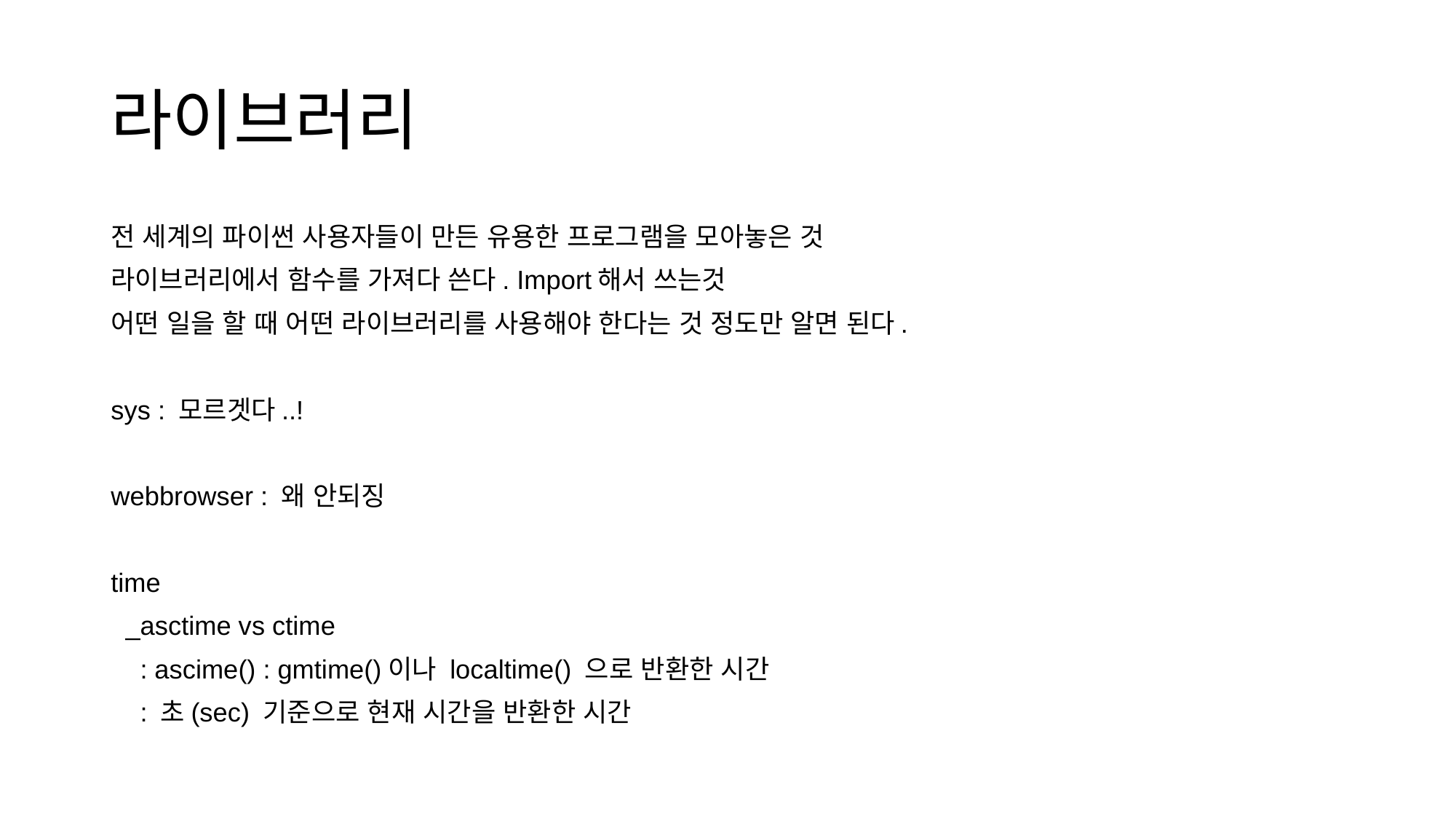

# 라이브러리
전 세계의 파이썬 사용자들이 만든 유용한 프로그램을 모아놓은 것
라이브러리에서 함수를 가져다 쓴다. Import해서 쓰는것
어떤 일을 할 때 어떤 라이브러리를 사용해야 한다는 것 정도만 알면 된다.

sys : 모르겟다..!

webbrowser : 왜 안되징

time
  _asctime vs ctime
    : ascime() : gmtime()이나 localtime() 으로 반환한 시간
    : 초(sec) 기준으로 현재 시간을 반환한 시간